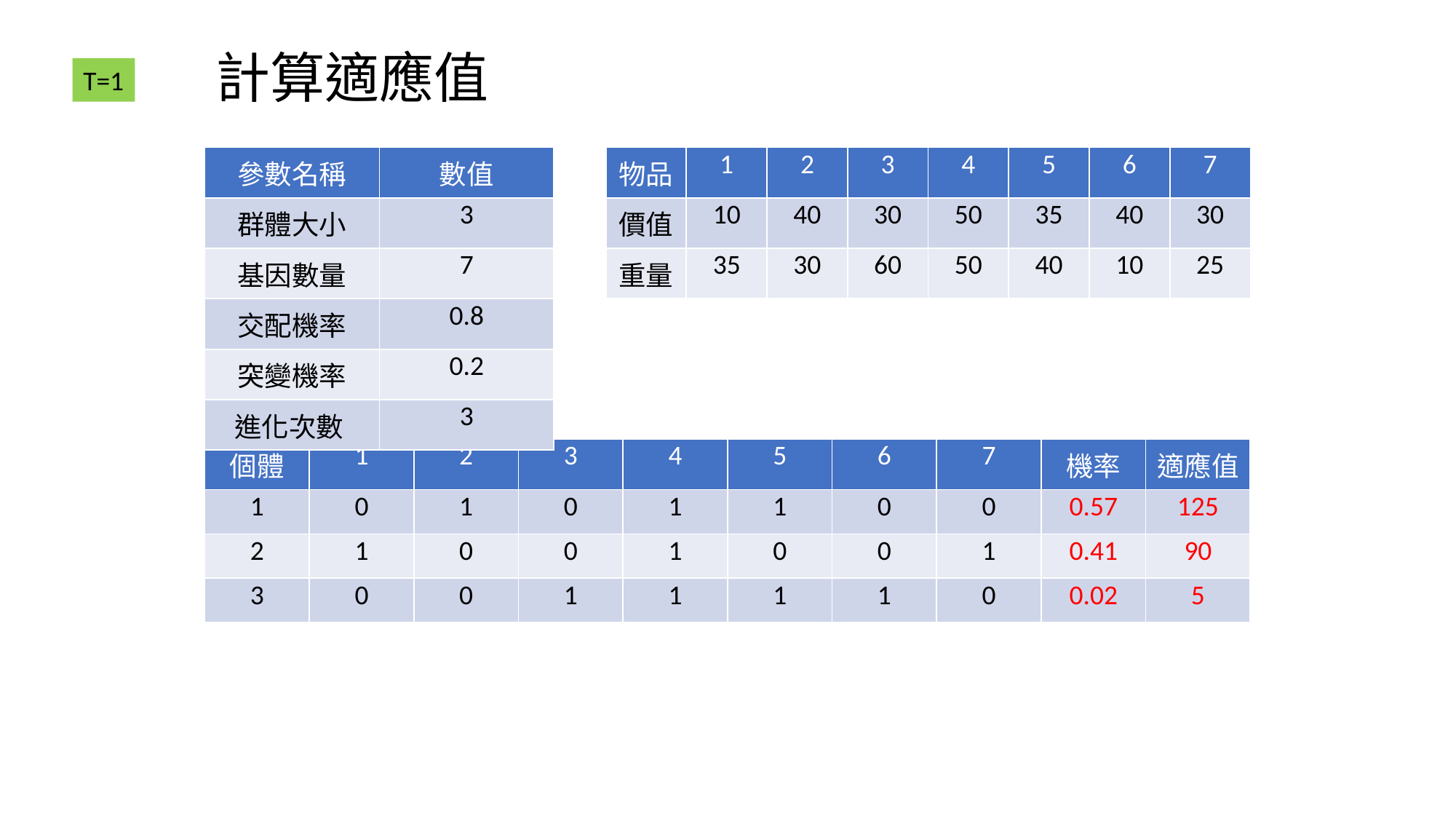

# 計算適應值
T=1
| 參數名稱 | 數值 |
| --- | --- |
| 群體大小 | 3 |
| 基因數量 | 7 |
| 交配機率 | 0.8 |
| 突變機率 | 0.2 |
| 進化次數 | 3 |
| 物品 | 1 | 2 | 3 | 4 | 5 | 6 | 7 |
| --- | --- | --- | --- | --- | --- | --- | --- |
| 價值 | 10 | 40 | 30 | 50 | 35 | 40 | 30 |
| 重量 | 35 | 30 | 60 | 50 | 40 | 10 | 25 |
| 個體 | 1 | 2 | 3 | 4 | 5 | 6 | 7 | 機率 | 適應值 |
| --- | --- | --- | --- | --- | --- | --- | --- | --- | --- |
| 1 | 0 | 1 | 0 | 1 | 1 | 0 | 0 | 0.57 | 125 |
| 2 | 1 | 0 | 0 | 1 | 0 | 0 | 1 | 0.41 | 90 |
| 3 | 0 | 0 | 1 | 1 | 1 | 1 | 0 | 0.02 | 5 |